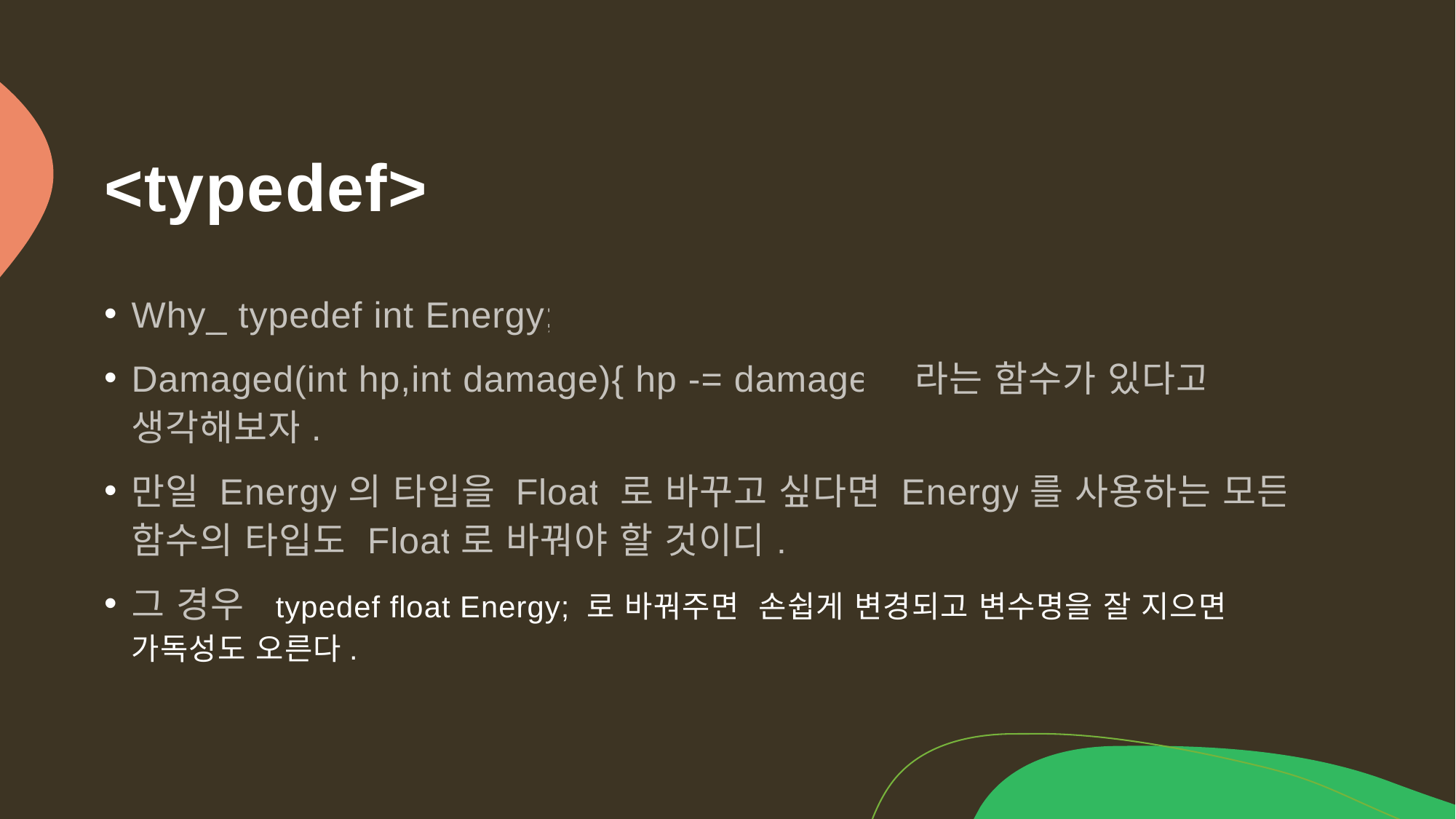

# <typedef>
Why_ typedef int Energy;
Damaged(int hp,int damage){ hp -= damage;} 라는 함수가 있다고 생각해보자.
만일 Energy의 타입을 Float 로 바꾸고 싶다면 Energy를 사용하는 모든 함수의 타입도 Float로 바꿔야 할 것이다.
그 경우  typedef float Energy; 로 바꿔주면  손쉽게 변경되고 변수명을 잘 지으면 가독성도 오른다.